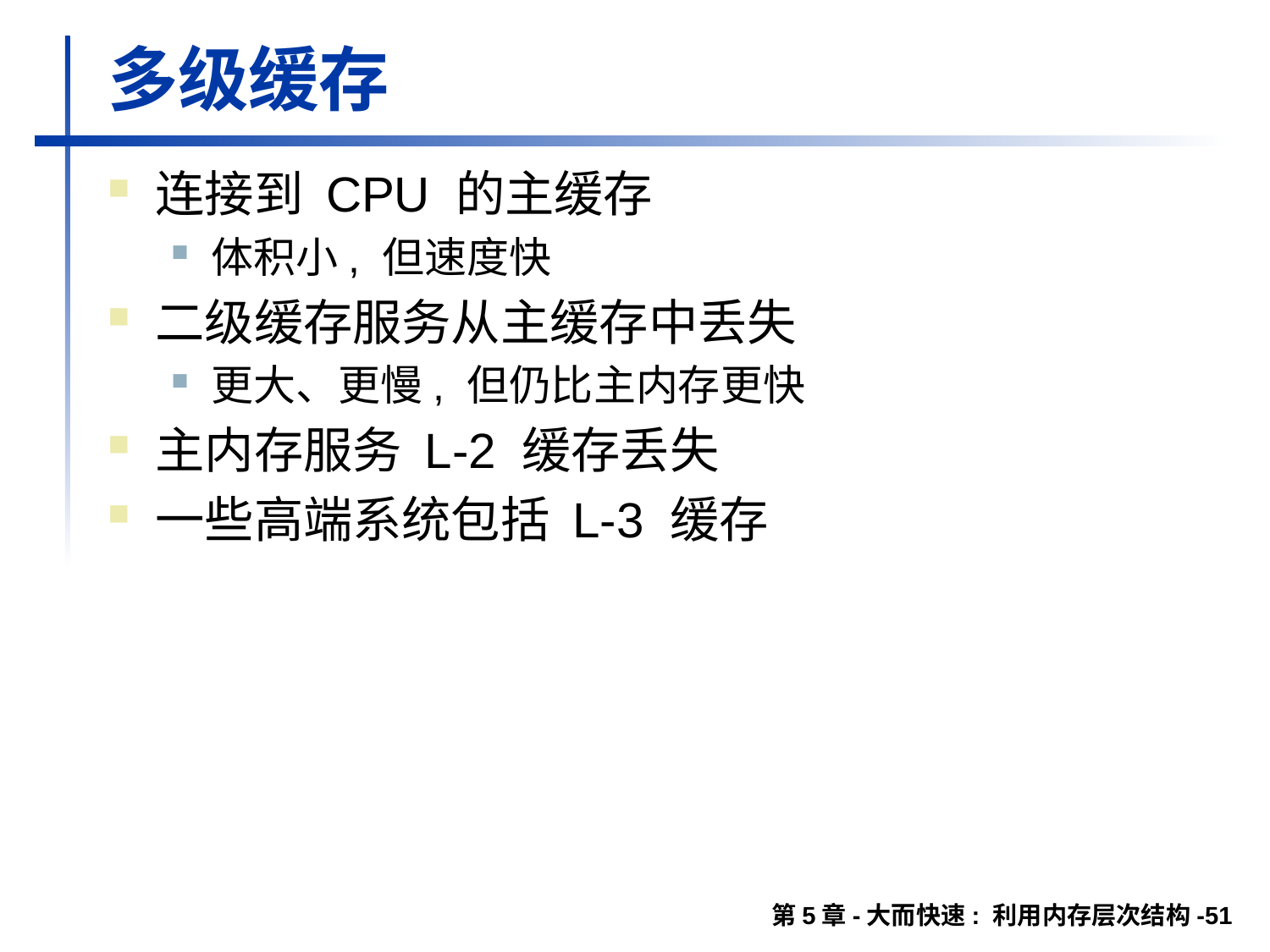

# 多级缓存
连接到 CPU 的主缓存
体积小, 但速度快
二级缓存服务从主缓存中丢失
更大、更慢, 但仍比主内存更快
主内存服务 L-2 缓存丢失
一些高端系统包括 L-3 缓存
第5章-大而快速: 利用内存层次结构-51